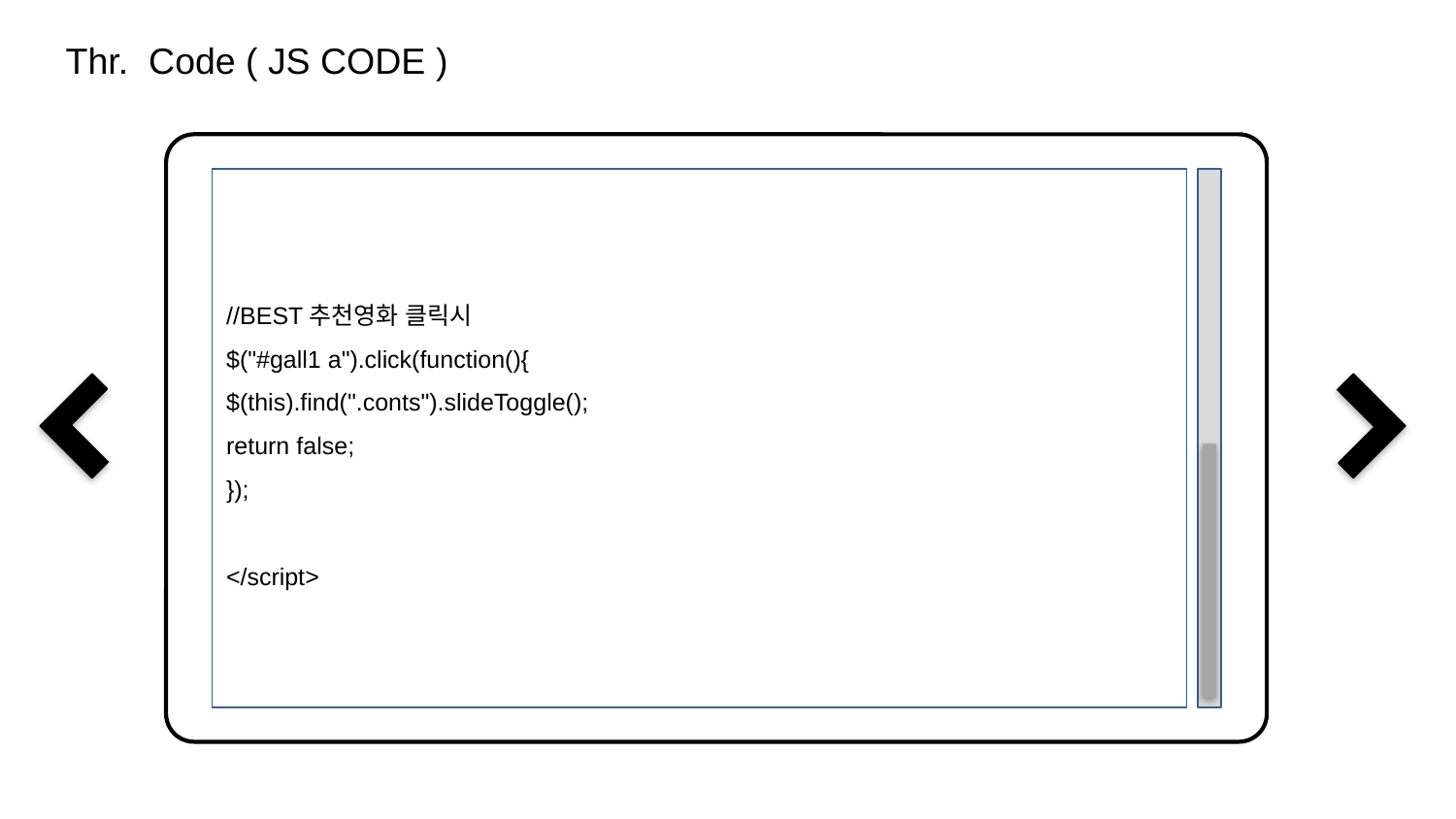

Thr.  Code ( JS CODE )

//BEST추천영화 클릭시
$("#gall1 a").click(function(){
$(this).find(".conts").slideToggle();
return false;
});
</script>